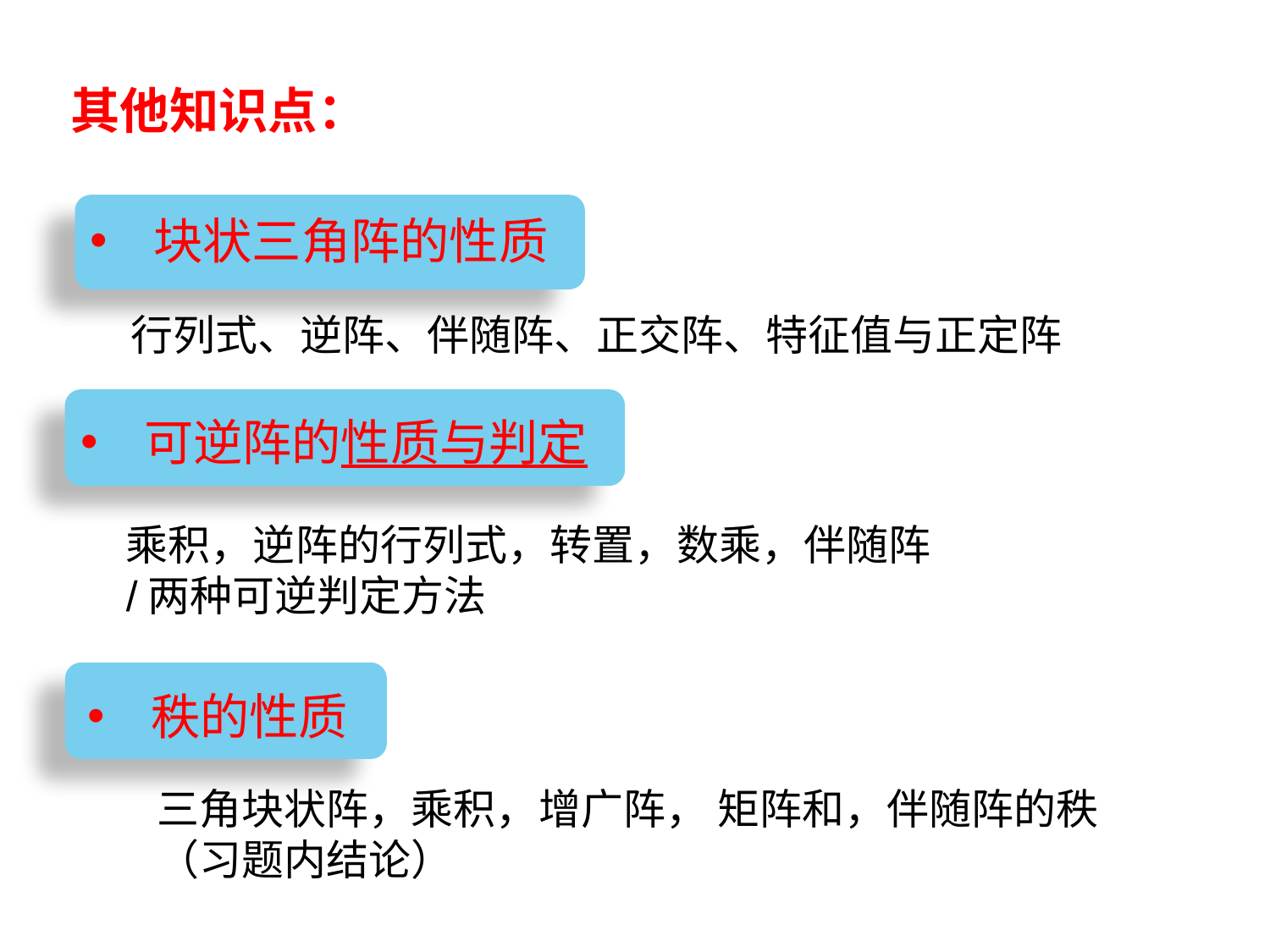

其他知识点：

块状三角阵的性质
行列式、逆阵、伴随阵、正交阵、特征值与正定阵

可逆阵的性质与判定
乘积，逆阵的行列式，转置，数乘，伴随阵
/两种可逆判定方法

秩的性质
三角块状阵，乘积，增广阵， 矩阵和，伴随阵的秩（习题内结论）